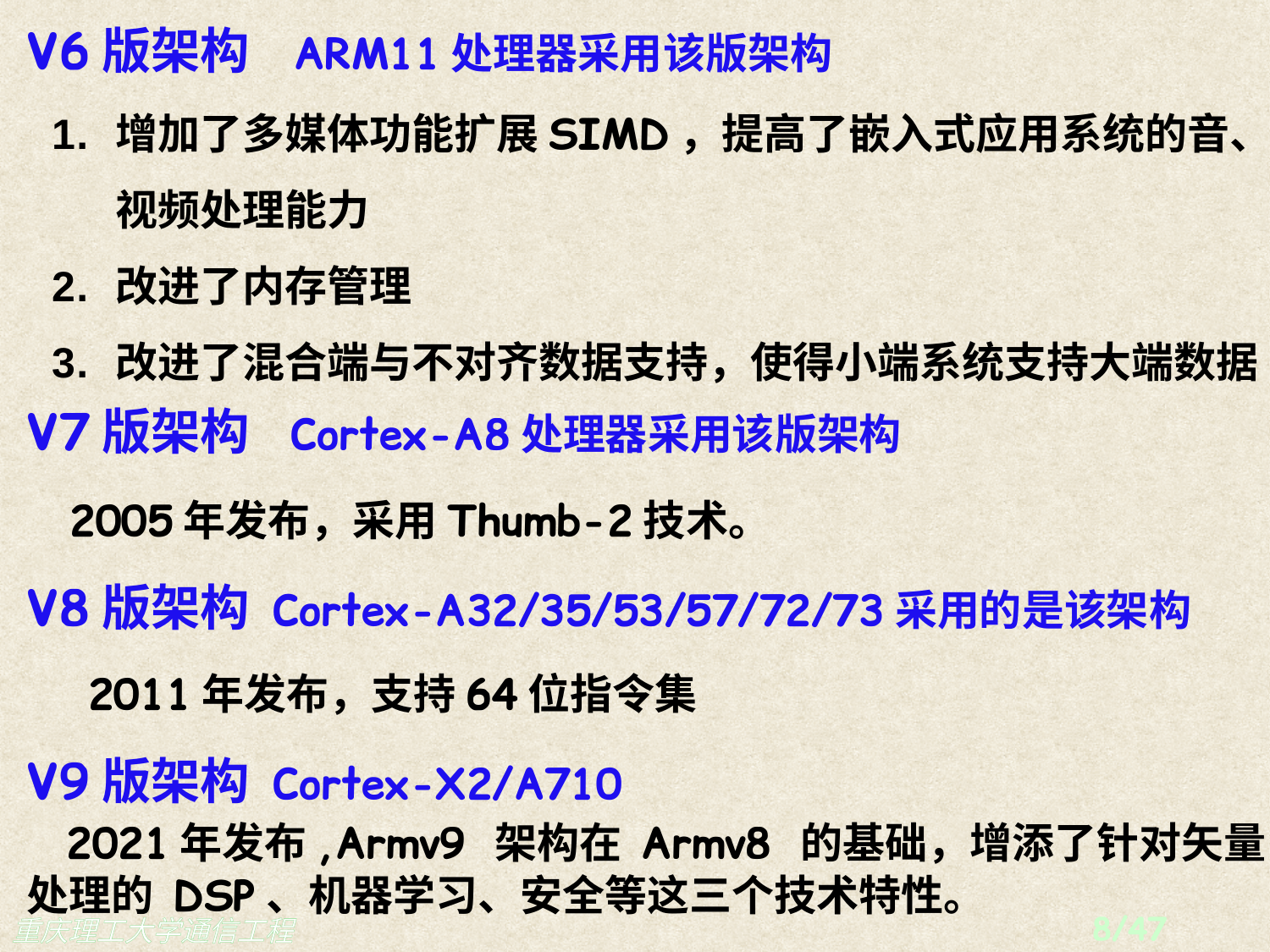

V6版架构  ARM11处理器采用该版架构
增加了多媒体功能扩展SIMD，提高了嵌入式应用系统的音、视频处理能力
改进了内存管理
改进了混合端与不对齐数据支持，使得小端系统支持大端数据
V7版架构  Cortex-A8处理器采用该版架构
 2005年发布，采用Thumb-2技术。
V8版架构 Cortex-A32/35/53/57/72/73采用的是该架构
  2011年发布，支持64位指令集
V9版架构 Cortex-X2/A710
  2021年发布,Armv9 架构在 Armv8 的基础，增添了针对矢量处理的 DSP、机器学习、安全等这三个技术特性。